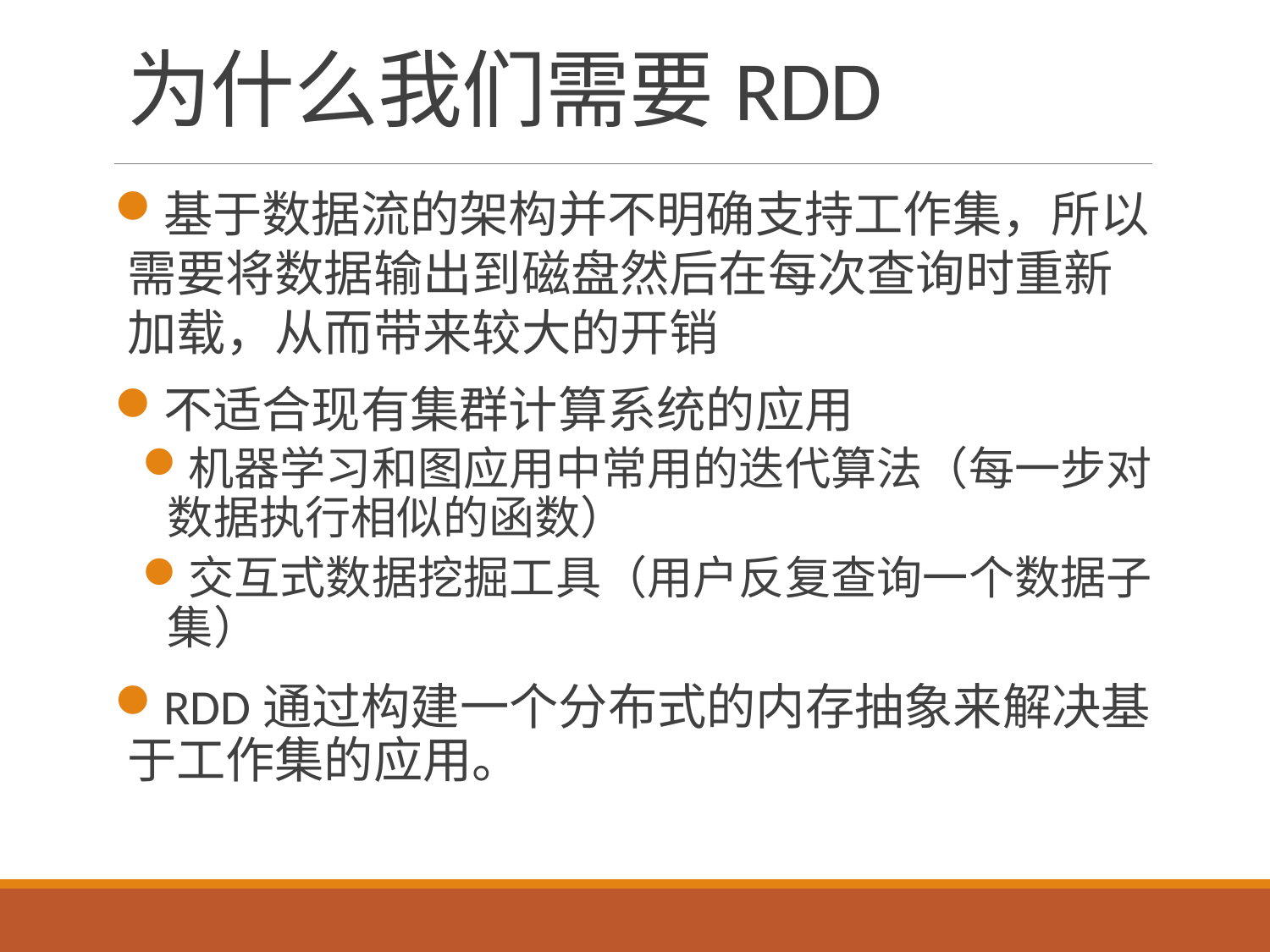

# 为什么我们需要RDD
基于数据流的架构并不明确支持工作集，所以需要将数据输出到磁盘然后在每次查询时重新加载，从而带来较大的开销
不适合现有集群计算系统的应用
机器学习和图应用中常用的迭代算法（每一步对数据执行相似的函数）
交互式数据挖掘工具（用户反复查询一个数据子集）
RDD通过构建一个分布式的内存抽象来解决基于工作集的应用。